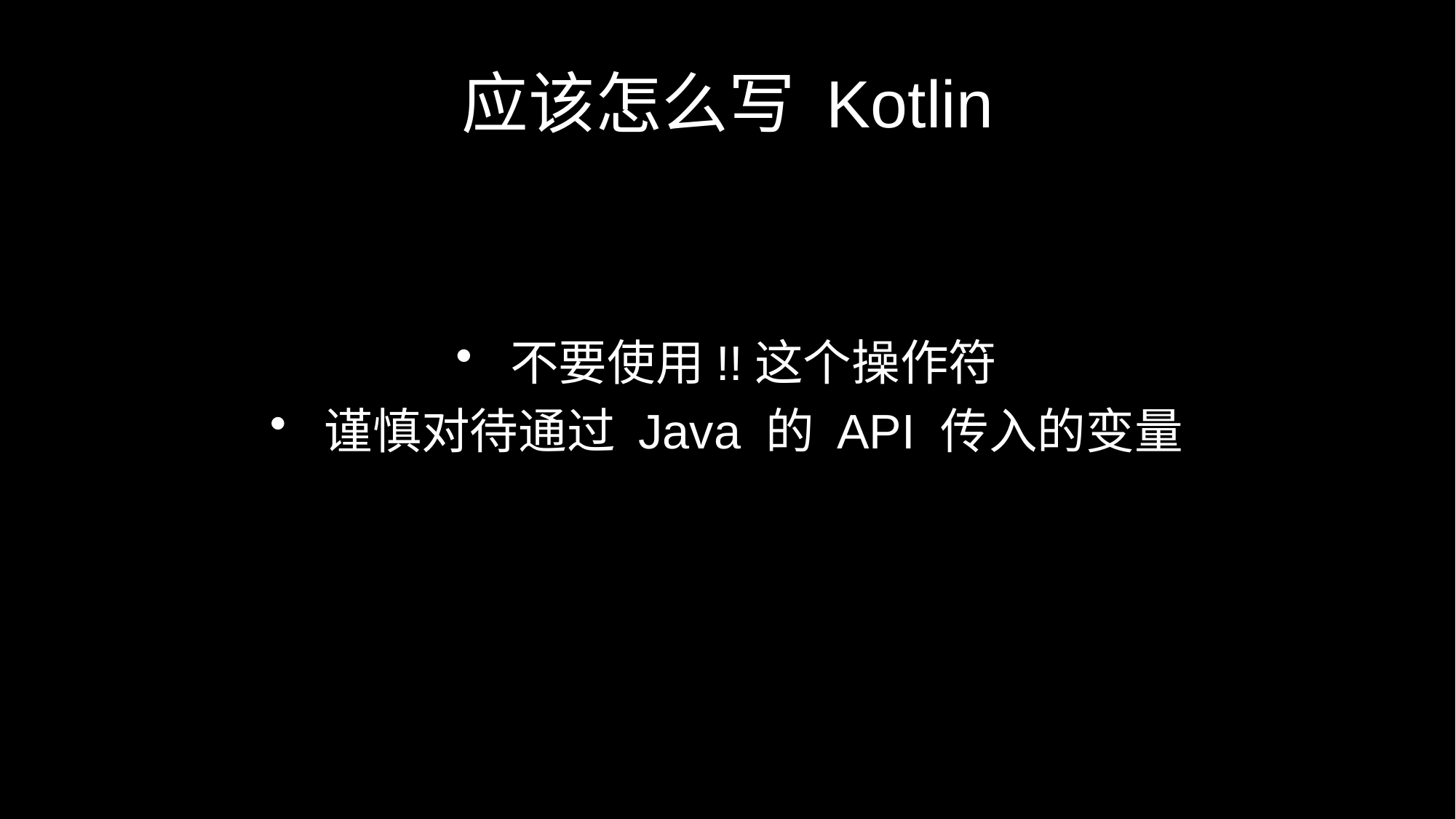

# 应该怎么写 Kotlin
不要使用!!这个操作符
谨慎对待通过 Java 的 API 传入的变量